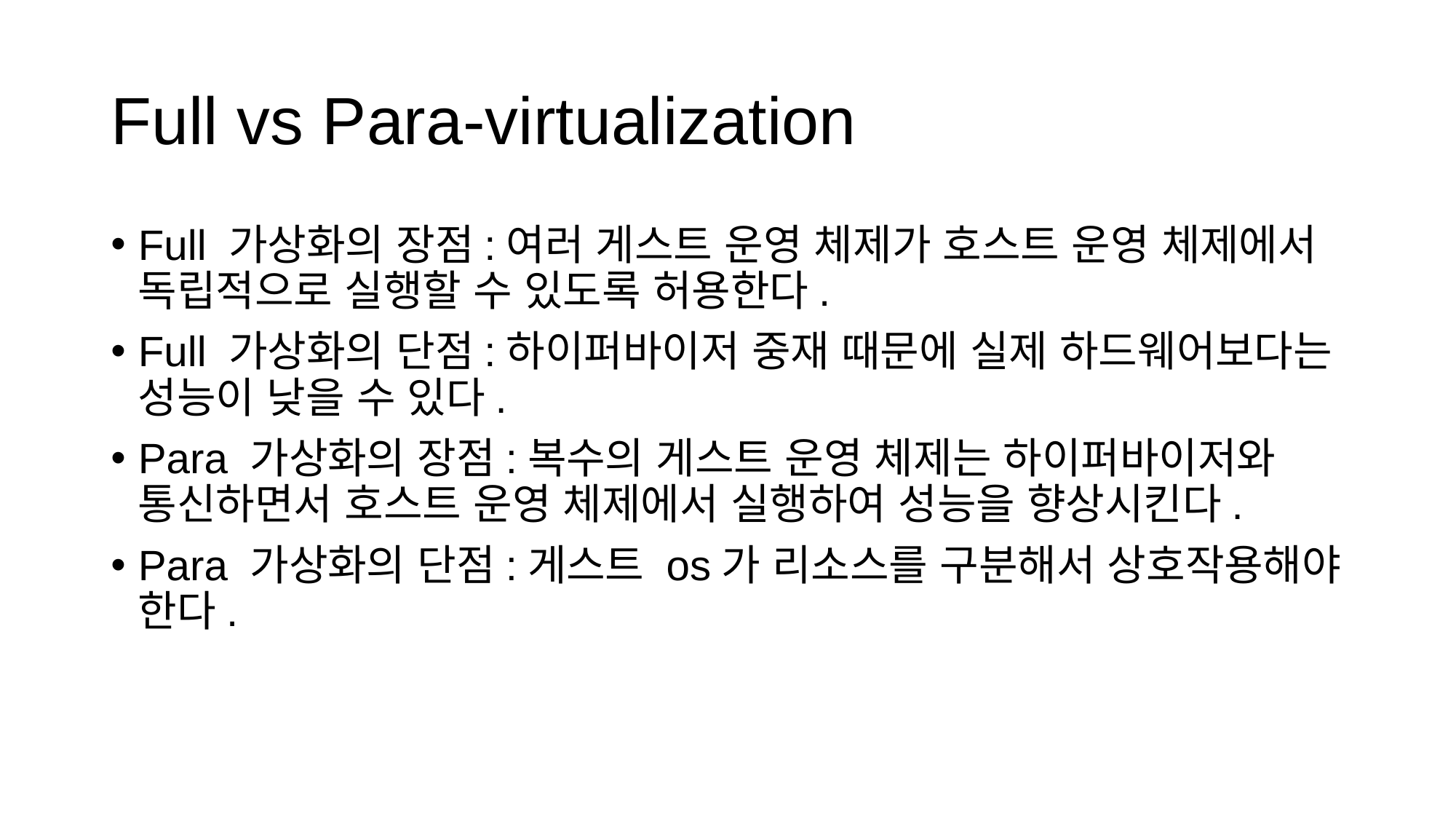

# Full vs Para-virtualization
Full 가상화의 장점:여러 게스트 운영 체제가 호스트 운영 체제에서 독립적으로 실행할 수 있도록 허용한다.
Full 가상화의 단점:하이퍼바이저 중재 때문에 실제 하드웨어보다는 성능이 낮을 수 있다.
Para 가상화의 장점:복수의 게스트 운영 체제는 하이퍼바이저와 통신하면서 호스트 운영 체제에서 실행하여 성능을 향상시킨다.
Para 가상화의 단점:게스트 os가 리소스를 구분해서 상호작용해야 한다.